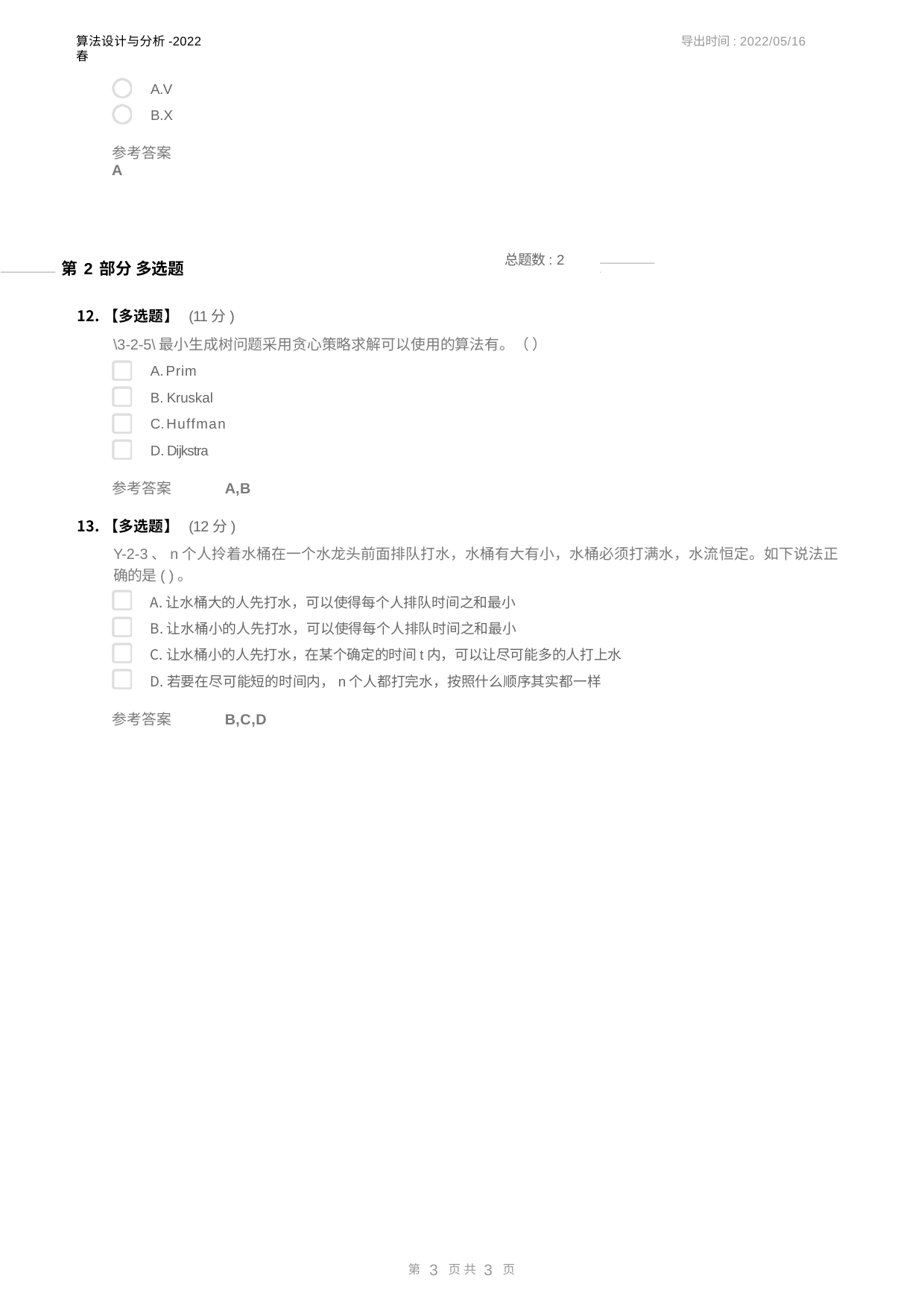

算法设计与分析-2022春
导出时间: 2022/05/16
A.V
B.X

参考答案	A

........................................................................................................................ 第2部分 多选题
总题数: 2
........................................................................................................................
.
.
【多选题】 (11分)
\3-2-5\最小生成树问题采用贪心策略求解可以使用的算法有。（ ）
Prim
Kruskal
Huffman
Dijkstra

参考答案	A,B

【多选题】 (12分)
Y-2-3、n个人拎着水桶在一个水龙头前面排队打水，水桶有大有小，水桶必须打满水，水流恒定。如下说法正 确的是( )。
让水桶大的人先打水，可以使得每个人排队时间之和最小
让水桶小的人先打水，可以使得每个人排队时间之和最小
让水桶小的人先打水，在某个确定的时间t内，可以让尽可能多的人打上水
若要在尽可能短的时间内，n个人都打完水，按照什么顺序其实都一样

参考答案	B,C,D

第	页共	页
3
3